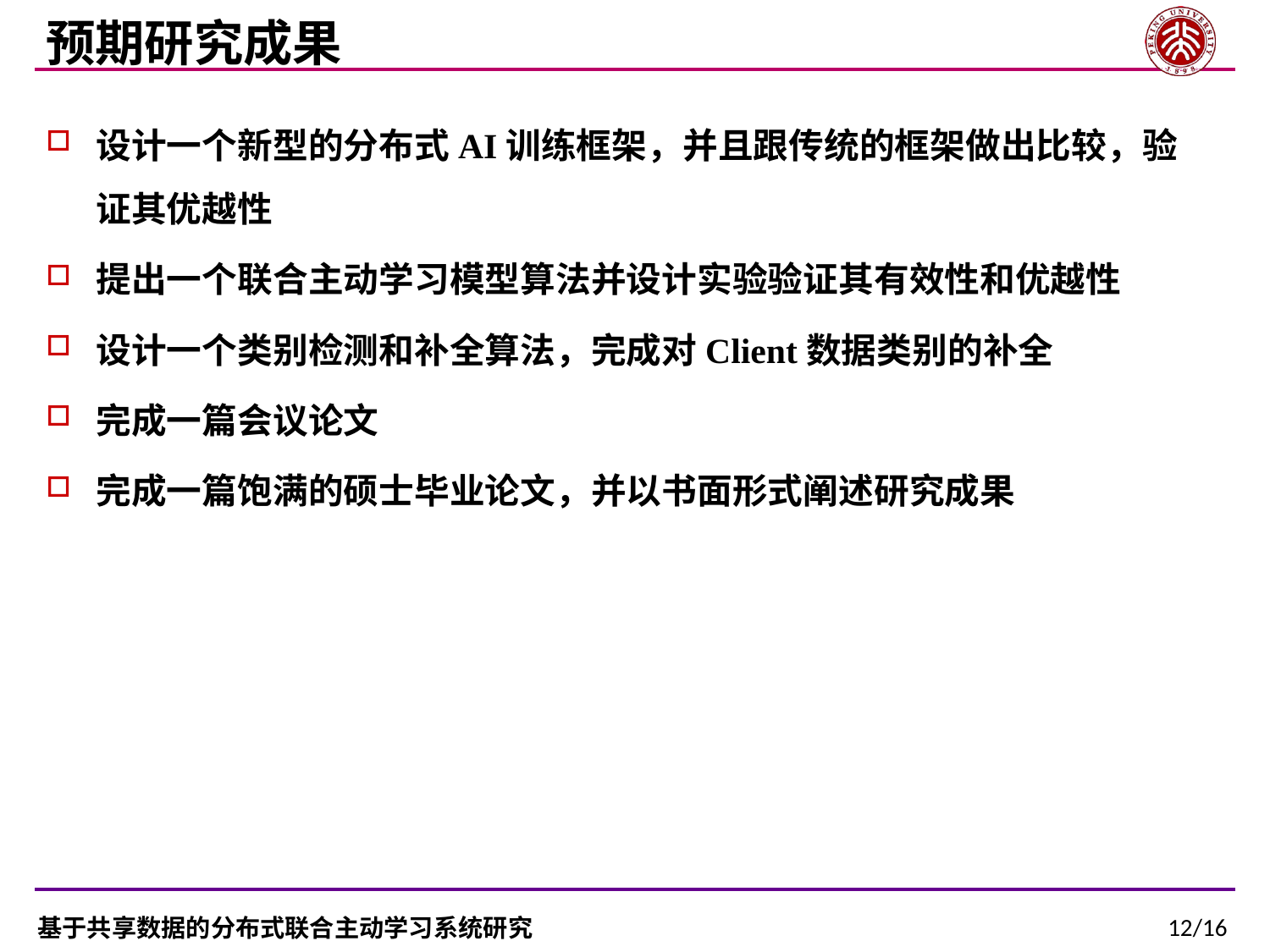

预期研究成果
设计一个新型的分布式AI训练框架，并且跟传统的框架做出比较，验证其优越性
提出一个联合主动学习模型算法并设计实验验证其有效性和优越性
设计一个类别检测和补全算法，完成对Client数据类别的补全
完成一篇会议论文
完成一篇饱满的硕士毕业论文，并以书面形式阐述研究成果
12/16
基于共享数据的分布式联合主动学习系统研究